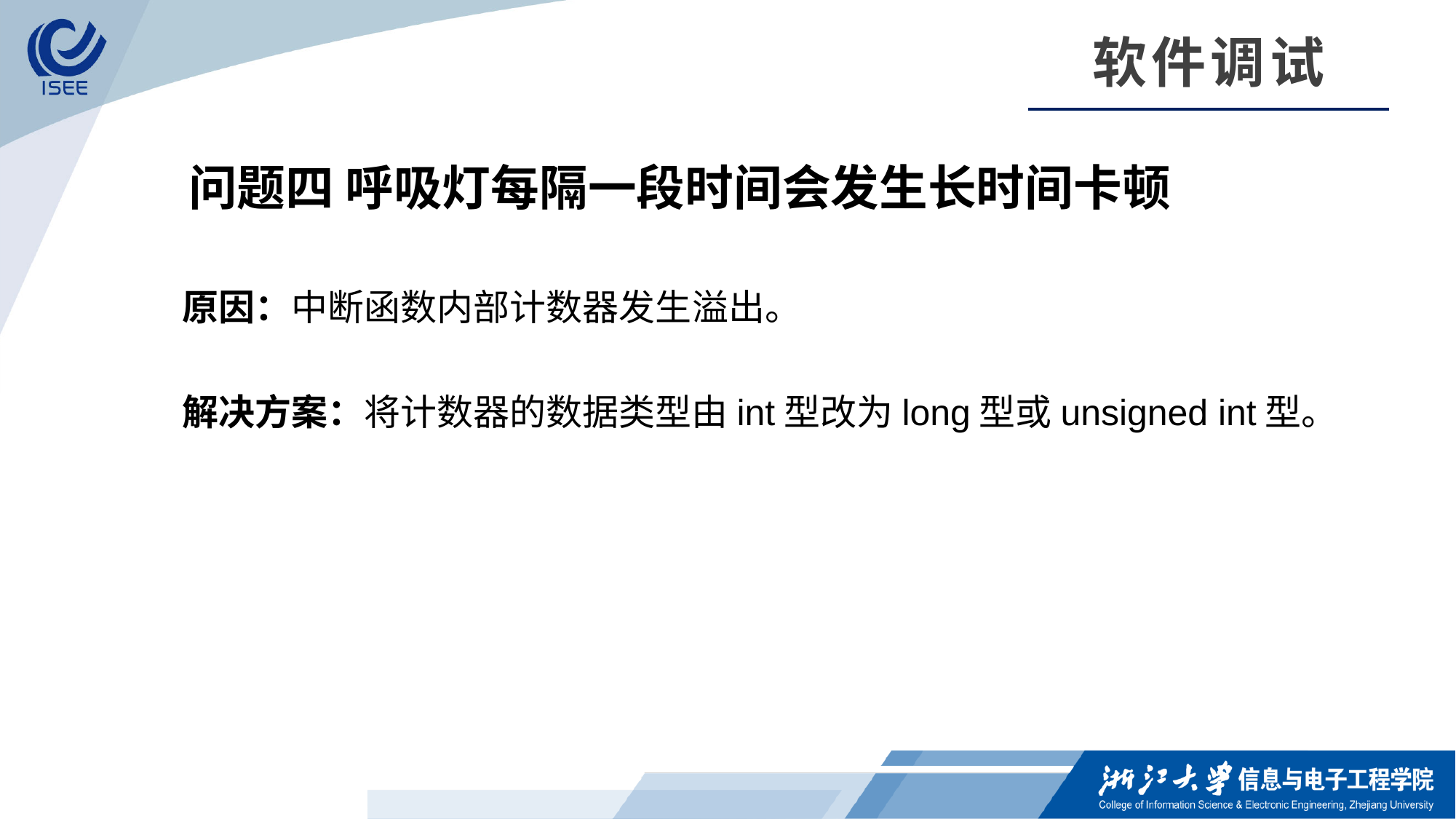

软件调试
问题四 呼吸灯每隔一段时间会发生长时间卡顿
原因：中断函数内部计数器发生溢出。
解决方案：将计数器的数据类型由int型改为long型或unsigned int型。